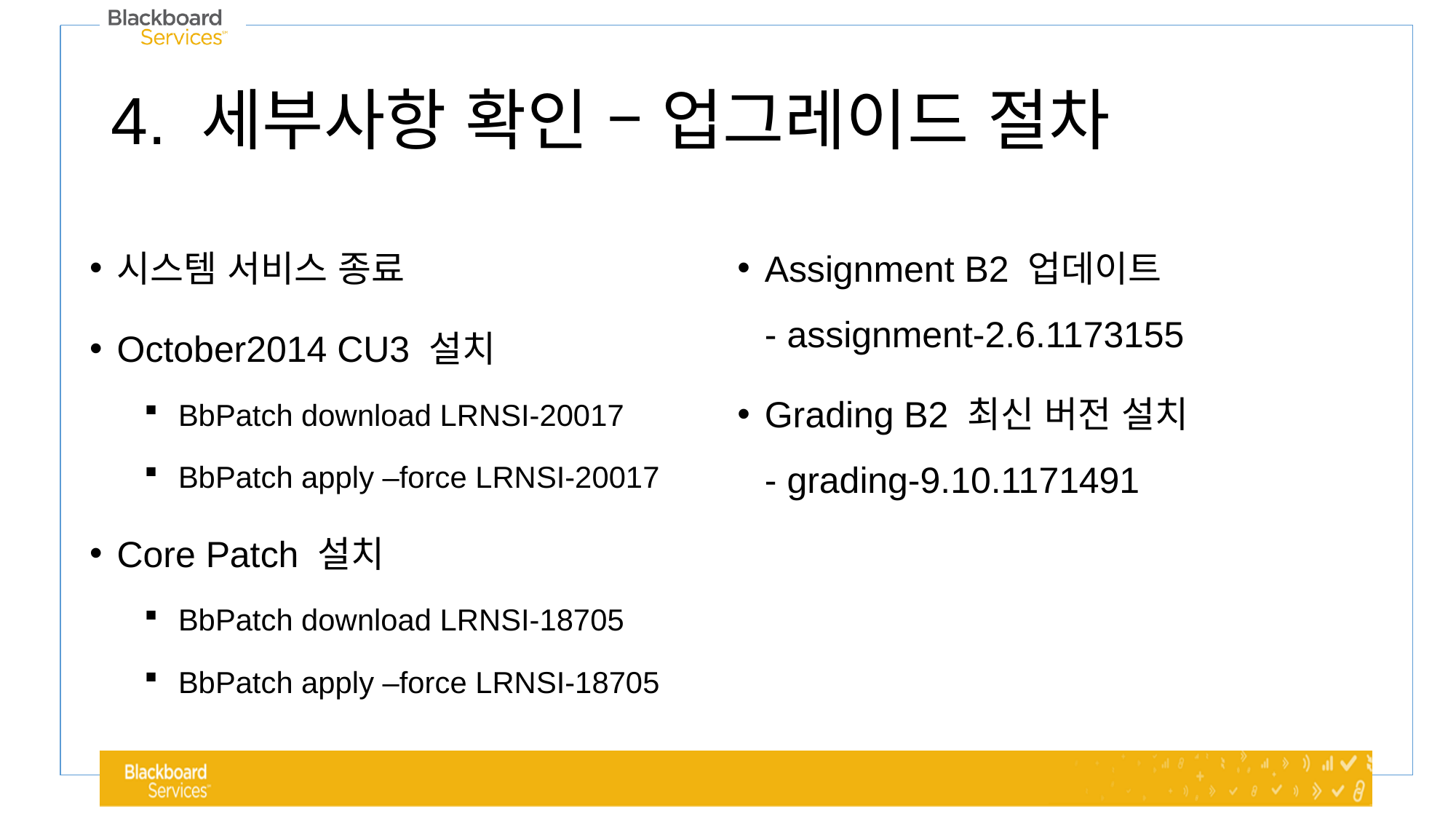

# 4. 세부사항 확인 – 업그레이드 절차
시스템 서비스 종료
October2014 CU3 설치
BbPatch download LRNSI-20017
BbPatch apply –force LRNSI-20017
Core Patch 설치
BbPatch download LRNSI-18705
BbPatch apply –force LRNSI-18705
Assignment B2 업데이트
- assignment-2.6.1173155
Grading B2 최신 버전 설치
- grading-9.10.1171491